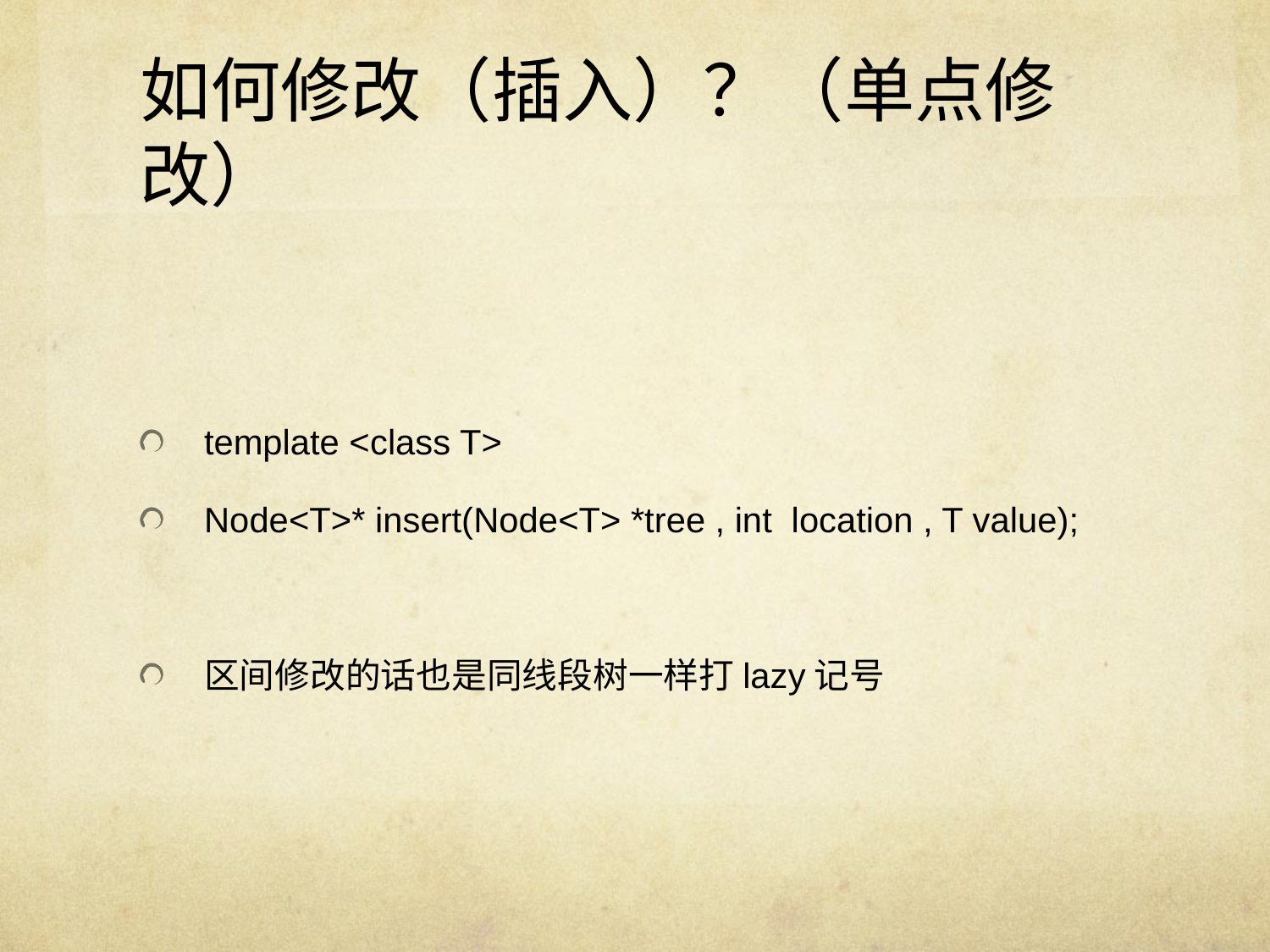

# 如何修改（插入）？（单点修改）

template <class T>
Node<T>* insert(Node<T> *tree , int  location , T value);

区间修改的话也是同线段树一样打lazy记号